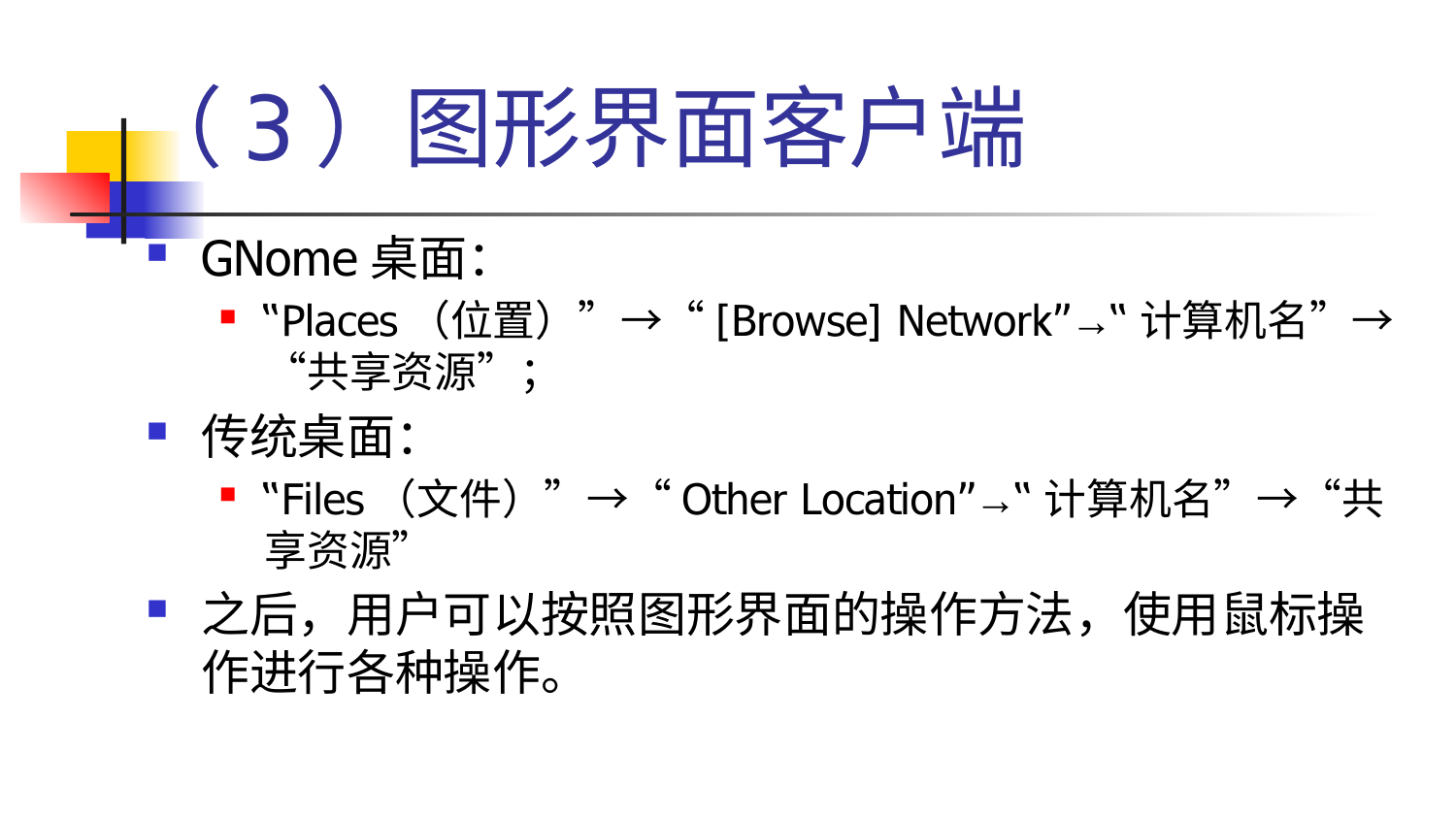

# （3）图形界面客户端
GNome桌面：
“Places（位置）”→“[Browse] Network”→“计算机名”→“共享资源”；
传统桌面：
“Files（文件）”→“Other Location”→“计算机名”→“共享资源”
之后，用户可以按照图形界面的操作方法，使用鼠标操作进行各种操作。